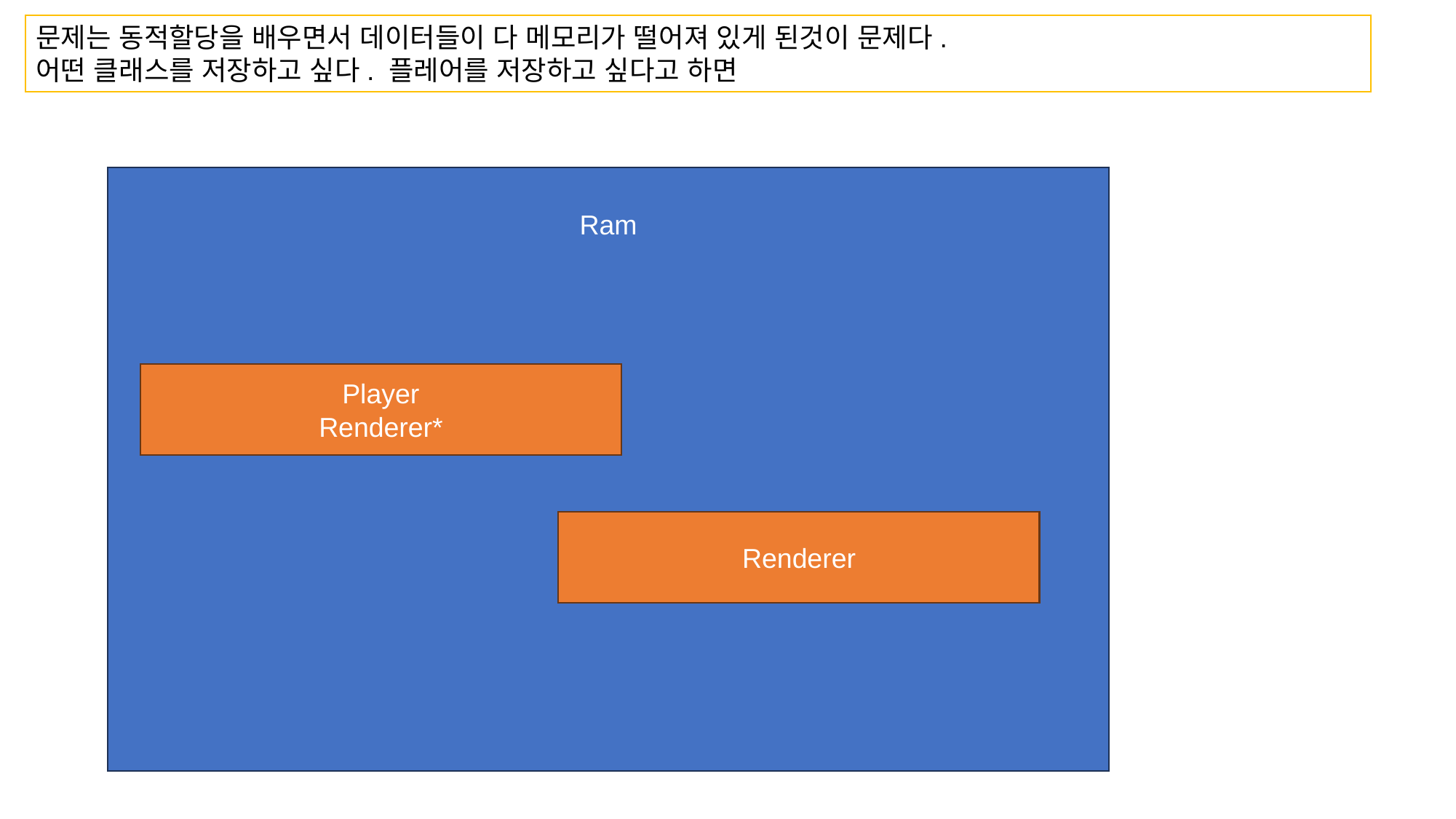

문제는 동적할당을 배우면서 데이터들이 다 메모리가 떨어져 있게 된것이 문제다.
어떤 클래스를 저장하고 싶다. 플레어를 저장하고 싶다고 하면
Ram

Player
Renderer*
Renderer